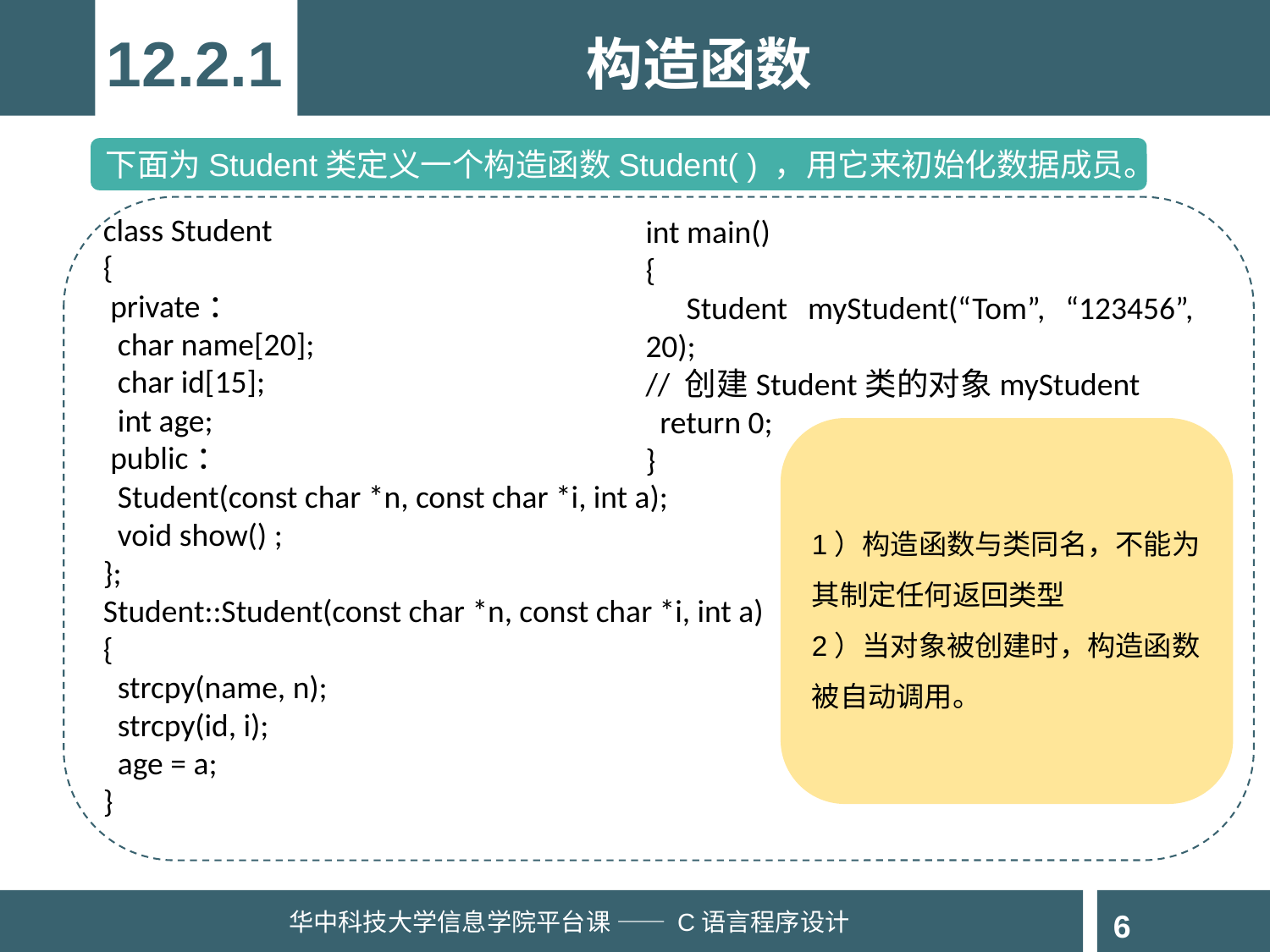

12.2.1
构造函数
下面为Student类定义一个构造函数Student( ) ，用它来初始化数据成员。

class Student
{
 private：
  char name[20];
  char id[15];
  int age;
 public：
  Student(const char *n, const char *i, int a);
  void show() ;
};
Student::Student(const char *n, const char *i, int a)
{
  strcpy(name, n);
  strcpy(id, i);
  age = a;
}
int main()
{
  Student myStudent(“Tom”, “123456”, 20);
// 创建Student类的对象myStudent
  return 0;
}

1）构造函数与类同名，不能为其制定任何返回类型
2）当对象被创建时，构造函数被自动调用。